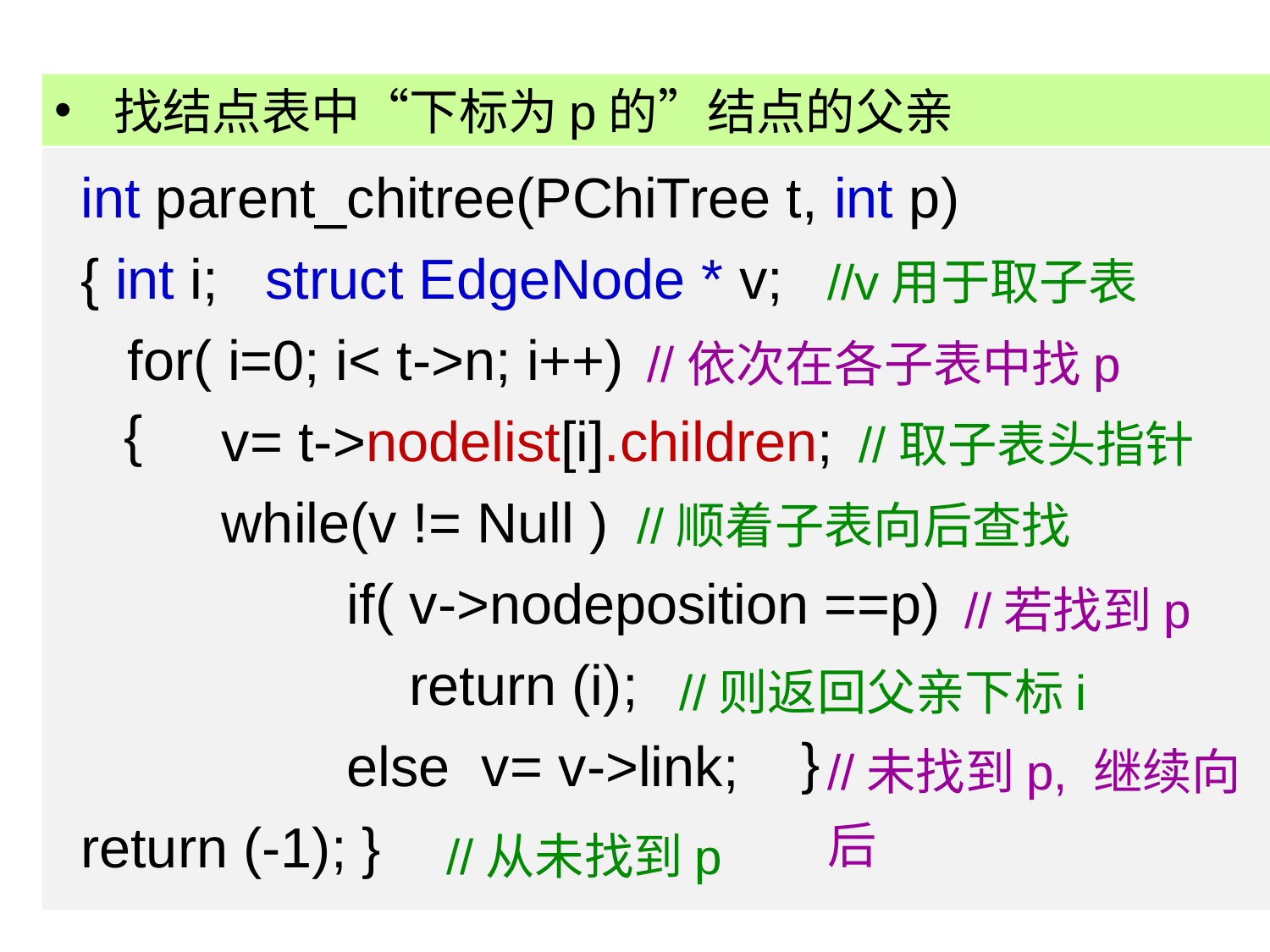

找结点表中“下标为p的”结点的父亲
int parent_chitree(PChiTree t, int p)
{ int i;   struct EdgeNode * v;
   for( i=0; i< t->n; i++)
         v= t->nodelist[i].children;
         while(v != Null )
                 if( v->nodeposition ==p)
                     return (i);
                 else  v= v->link;
return (-1); }
//v用于取子表
//依次在各子表中找p
 {
//取子表头指针
//顺着子表向后查找
//若找到p
//则返回父亲下标i
 }
//未找到p, 继续向后
//从未找到p